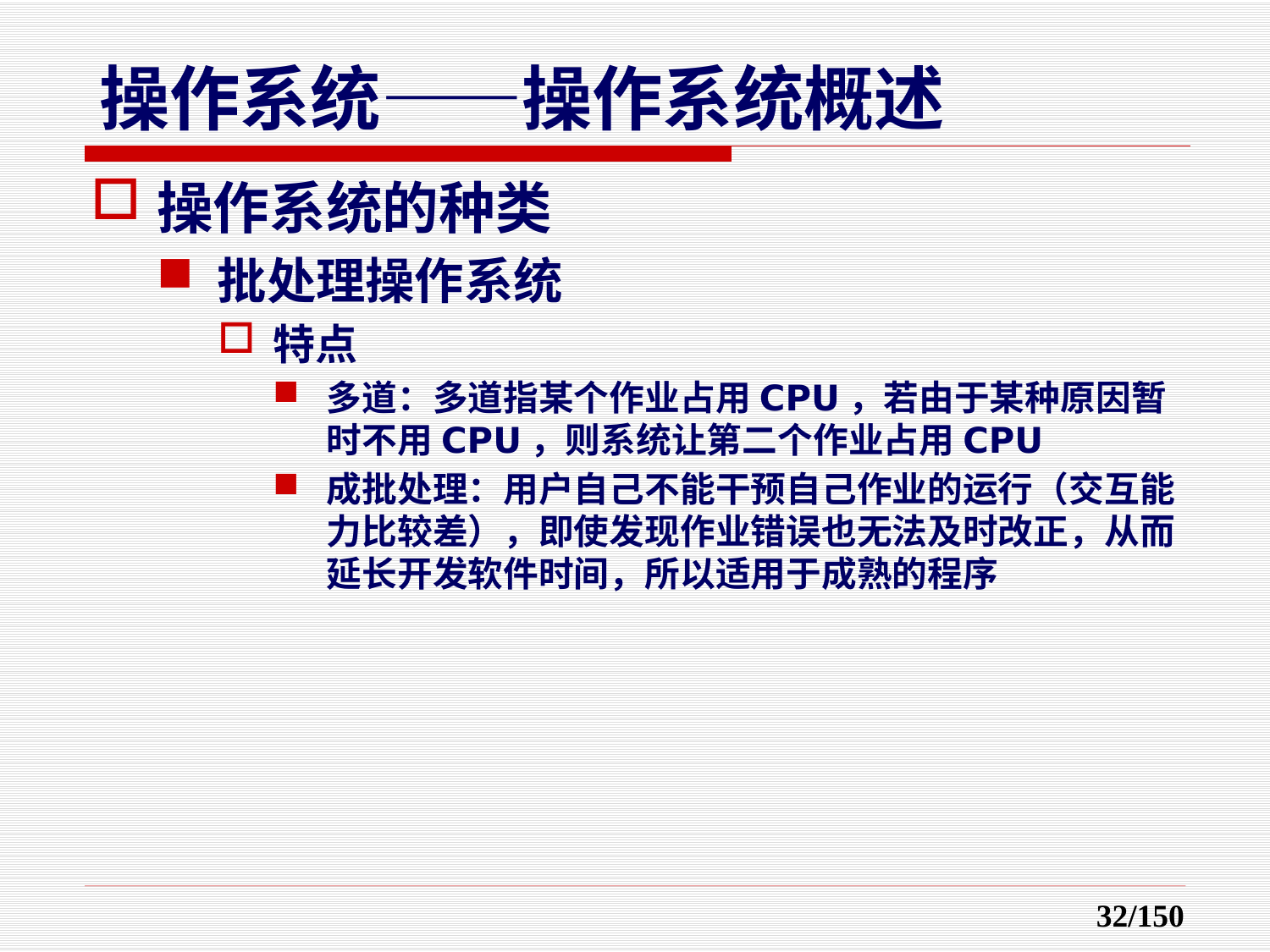

操作系统的种类
批处理操作系统
特点
多道：多道指某个作业占用CPU，若由于某种原因暂时不用CPU，则系统让第二个作业占用CPU
成批处理：用户自己不能干预自己作业的运行（交互能力比较差），即使发现作业错误也无法及时改正，从而延长开发软件时间，所以适用于成熟的程序